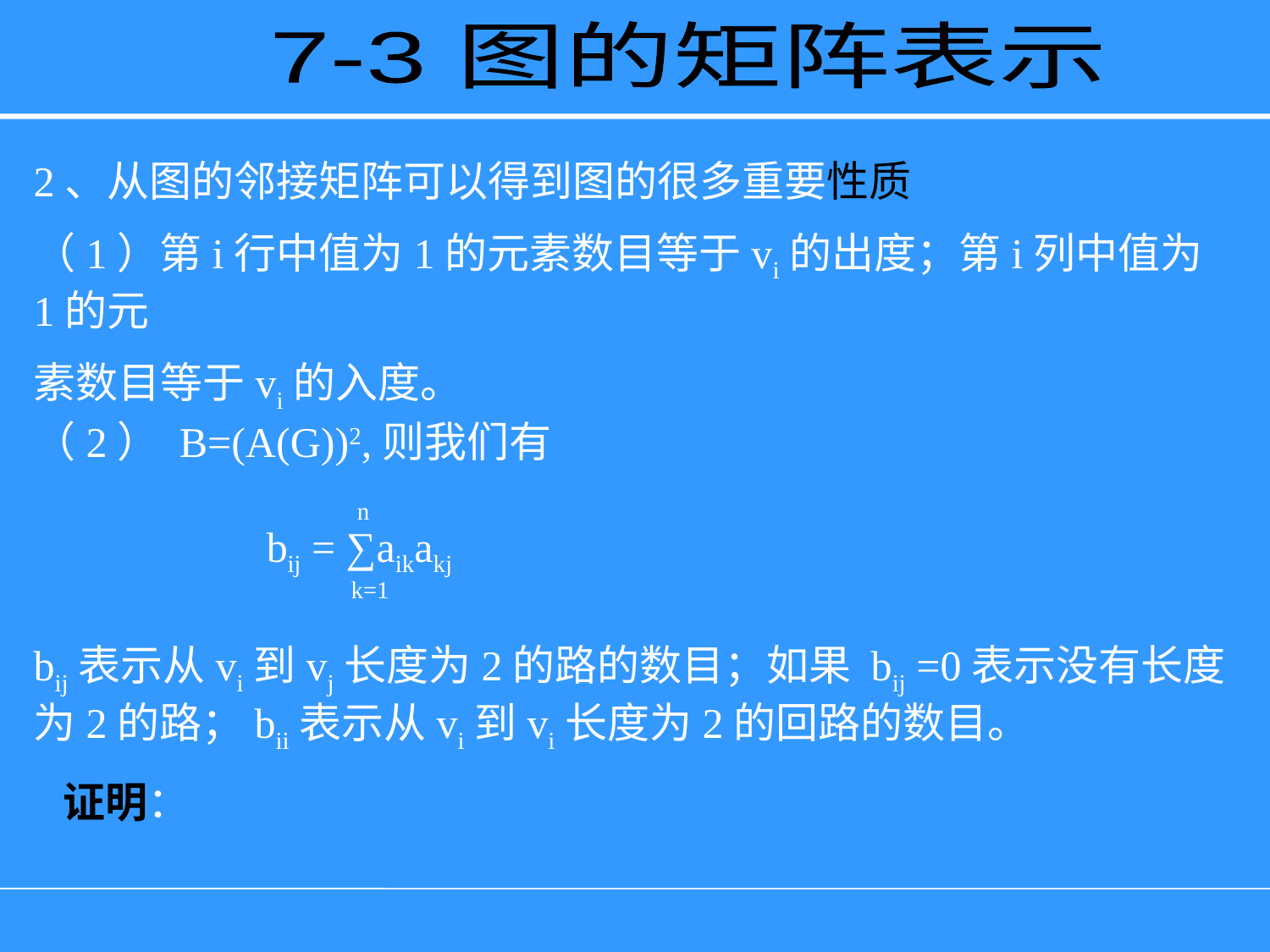

7-3 图的矩阵表示

2、从图的邻接矩阵可以得到图的很多重要性质
（1）第i行中值为1的元素数目等于vi的出度；第i列中值为1的元
素数目等于vi的入度。
（2） B=(A(G))2,则我们有
                               n
                      bij = ∑aikakj
                              k=1
bij表示从vi到vj长度为2的路的数目；如果 bij =0表示没有长度为2的路；bii表示从vi到vi长度为2的回路的数目。
  证明：